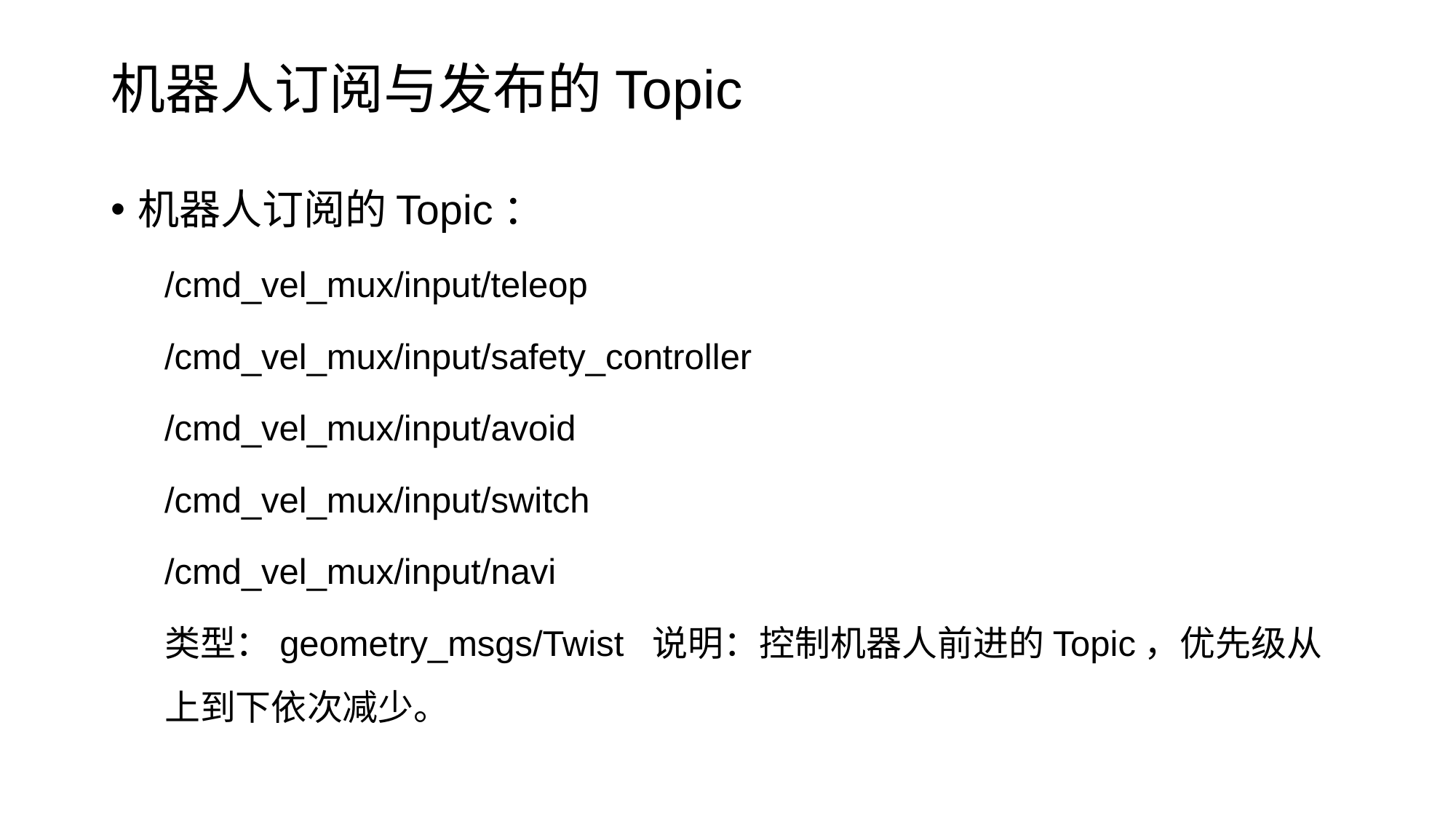

# 机器人订阅与发布的Topic
机器人订阅的Topic：
/cmd_vel_mux/input/teleop
/cmd_vel_mux/input/safety_controller
/cmd_vel_mux/input/avoid
/cmd_vel_mux/input/switch
/cmd_vel_mux/input/navi
	类型：geometry_msgs/Twist  说明：控制机器人前进的Topic，优先级从上到下依次减少。